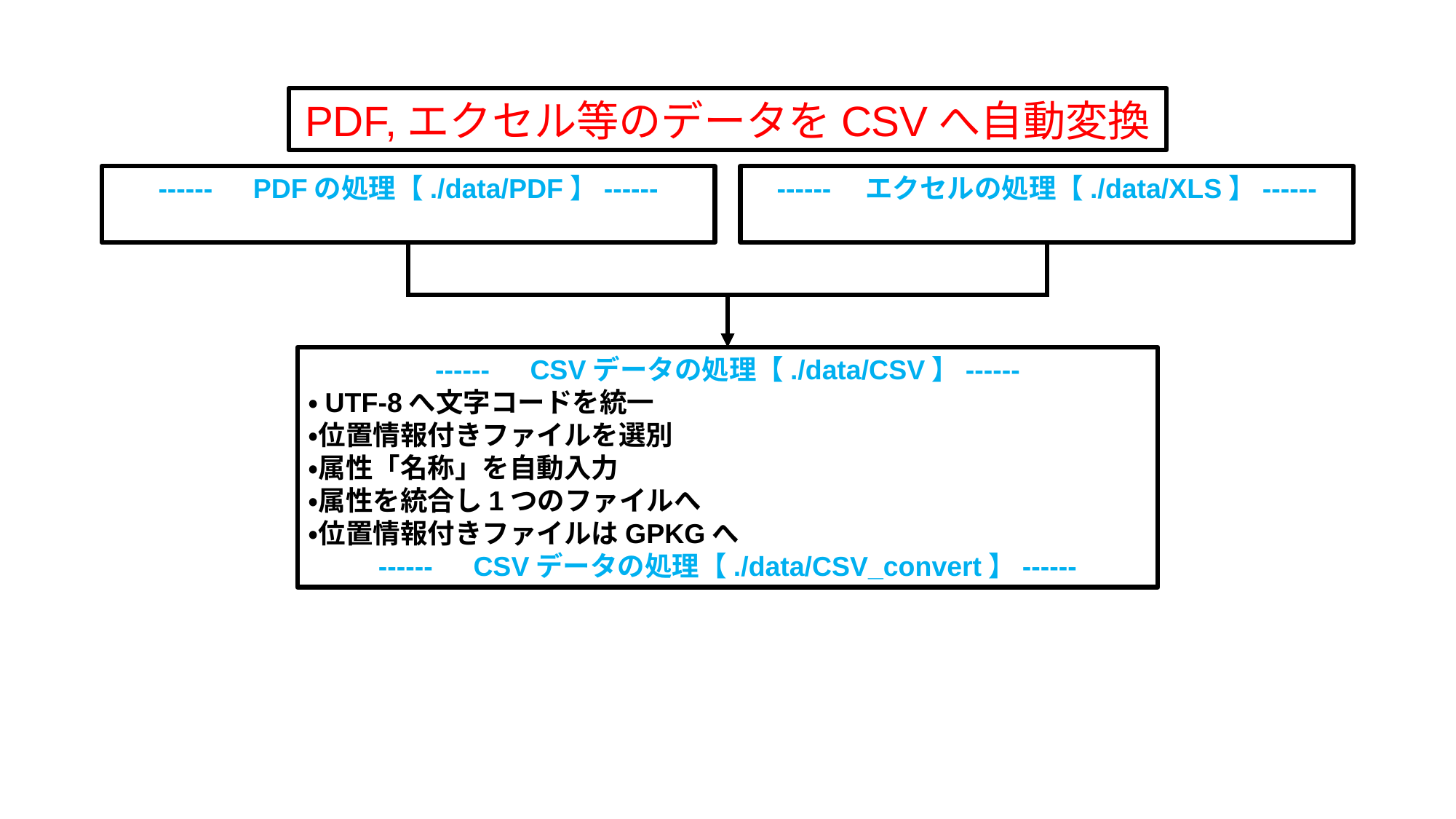

PDF,エクセル等のデータをCSVへ自動変換
------　PDFの処理【./data/PDF】------

------　エクセルの処理【./data/XLS】------

------　CSVデータの処理【./data/CSV】------
・UTF-8へ文字コードを統一
・位置情報付きファイルを選別
・属性「名称」を自動入力
・属性を統合し1つのファイルへ
・位置情報付きファイルはGPKGへ
------　CSVデータの処理【./data/CSV_convert】------